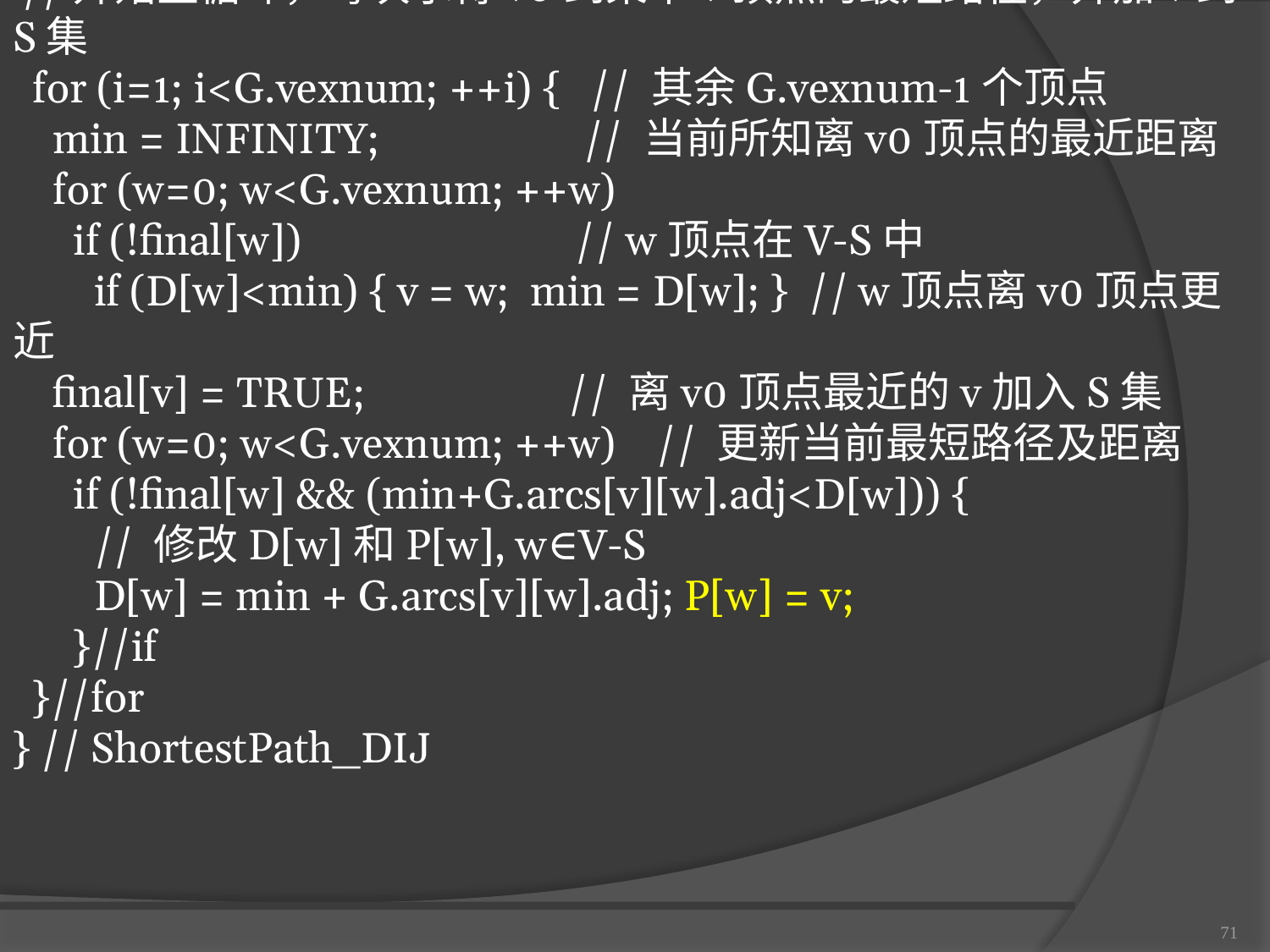

//开始主循环，每次求得v0到某个v顶点的最短路径，并加v到S集
  for (i=1; i<G.vexnum; ++i) {   // 其余G.vexnum-1个顶点
    min = INFINITY;                    // 当前所知离v0顶点的最近距离
    for (w=0; w<G.vexnum; ++w)
      if (!final[w])                           // w顶点在V-S中
        if (D[w]<min) { v = w;  min = D[w]; }  // w顶点离v0顶点更近
    final[v] = TRUE;                    // 离v0顶点最近的v加入S集
    for (w=0; w<G.vexnum; ++w)    // 更新当前最短路径及距离
      if (!final[w] && (min+G.arcs[v][w].adj<D[w])) {
        // 修改D[w]和P[w], w∈V-S
        D[w] = min + G.arcs[v][w].adj;  P[w] = v;
      }//if
  }//for
} // ShortestPath_DIJ
71